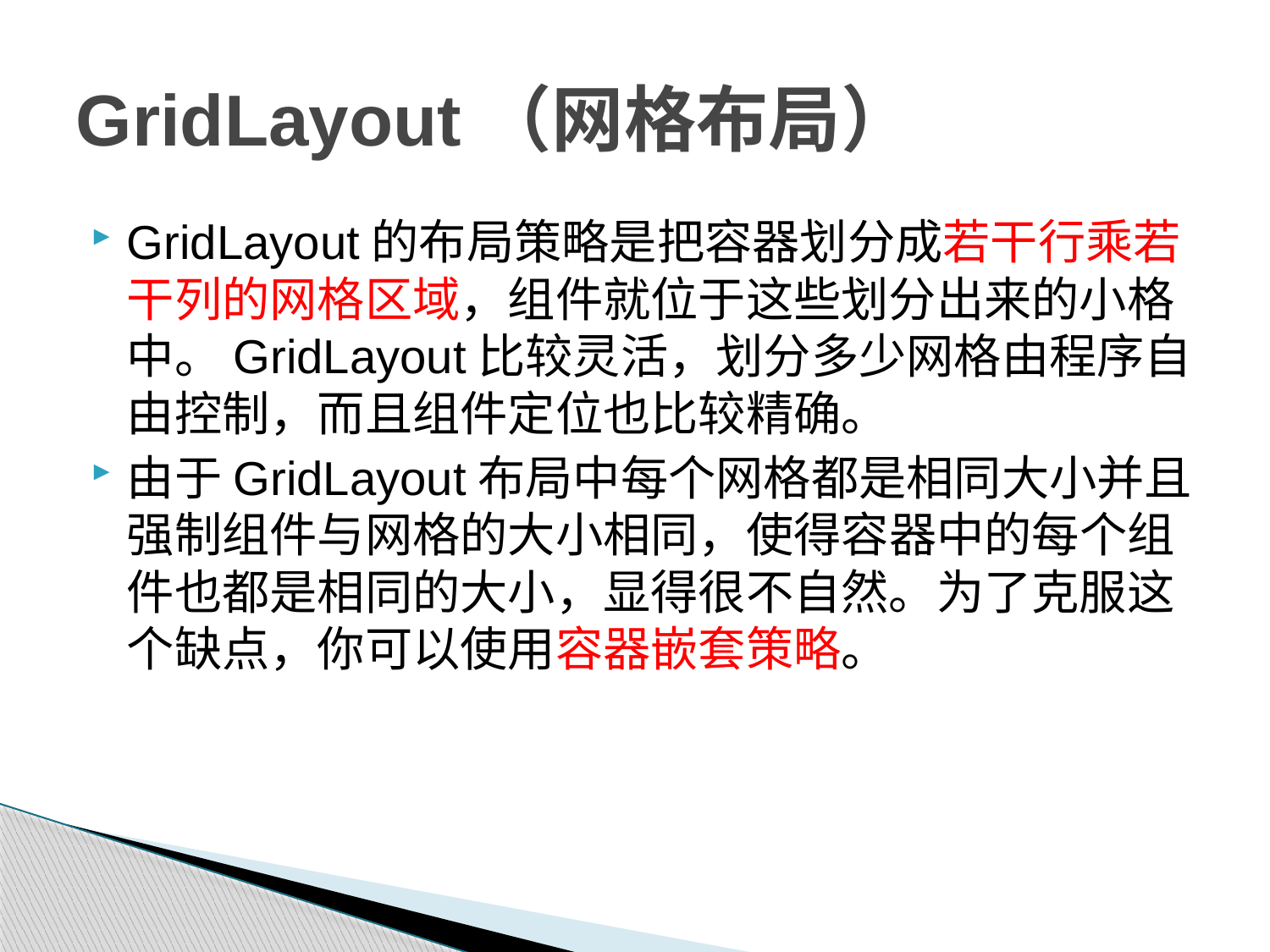

# GridLayout（网格布局）
GridLayout的布局策略是把容器划分成若干行乘若干列的网格区域，组件就位于这些划分出来的小格中。GridLayout比较灵活，划分多少网格由程序自由控制，而且组件定位也比较精确。
由于GridLayout布局中每个网格都是相同大小并且强制组件与网格的大小相同，使得容器中的每个组件也都是相同的大小，显得很不自然。为了克服这个缺点，你可以使用容器嵌套策略。